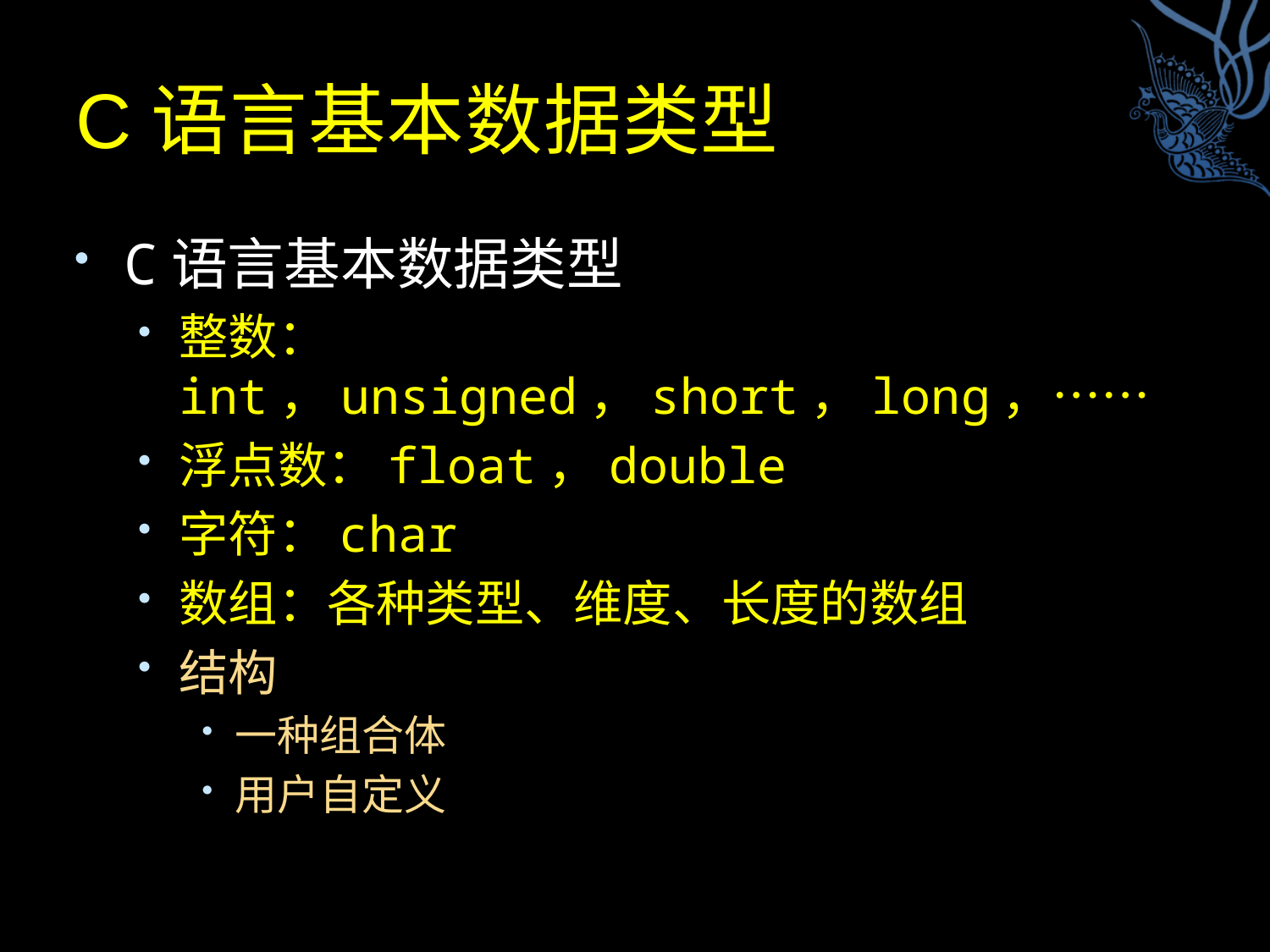

# C语言基本数据类型
C语言基本数据类型
整数：int，unsigned，short，long，……
浮点数：float，double
字符：char
数组：各种类型、维度、长度的数组
结构
一种组合体
用户自定义